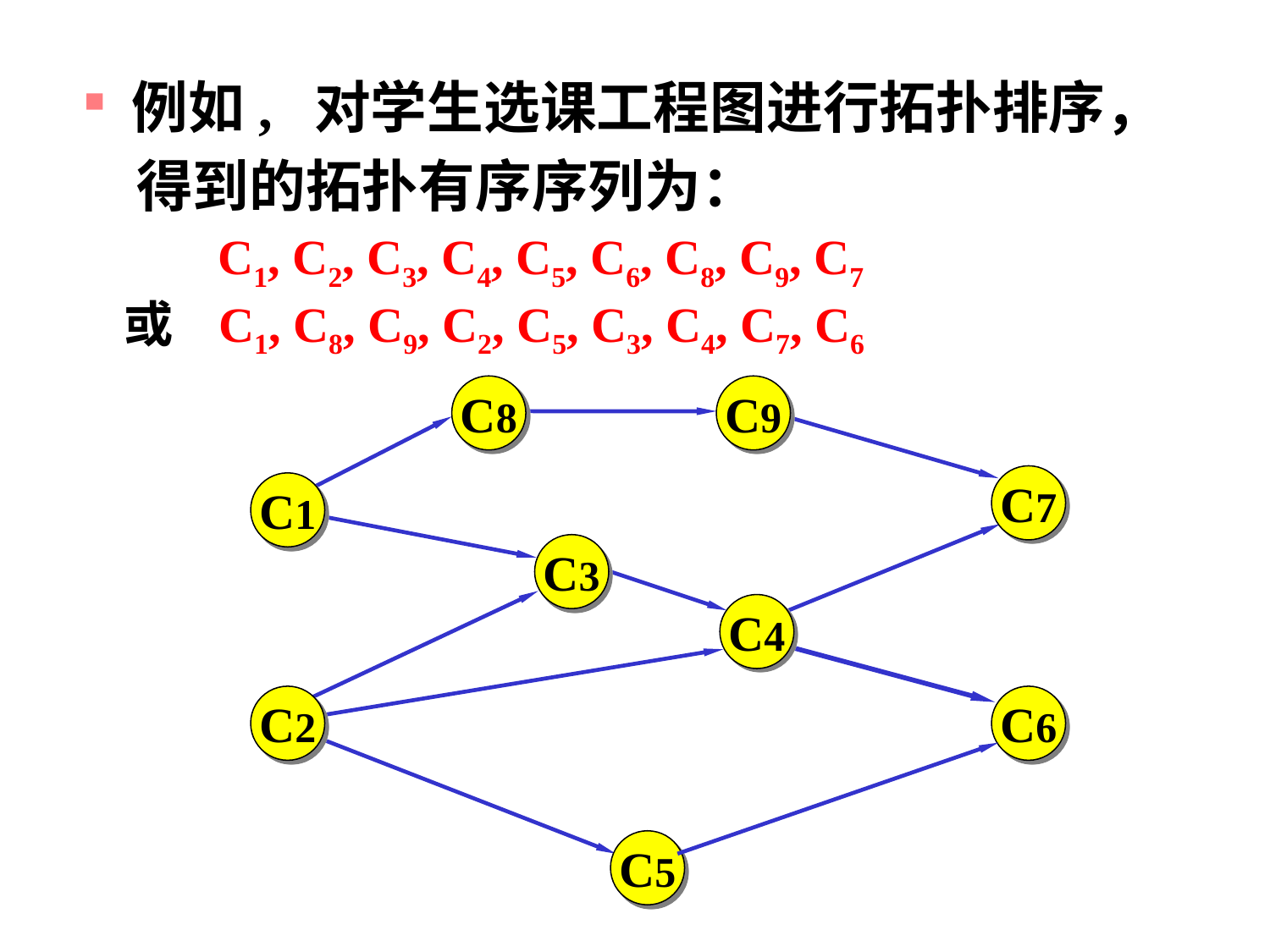

例如,  对学生选课工程图进行拓扑排序，
   得到的拓扑有序序列为：
          C1, C2, C3, C4, C5, C6, C8, C9, C7
或   C1, C8, C9, C2, C5, C3, C4, C7, C6
C8
C9

C7
C1

C3

C4

C2
C6

C5
177